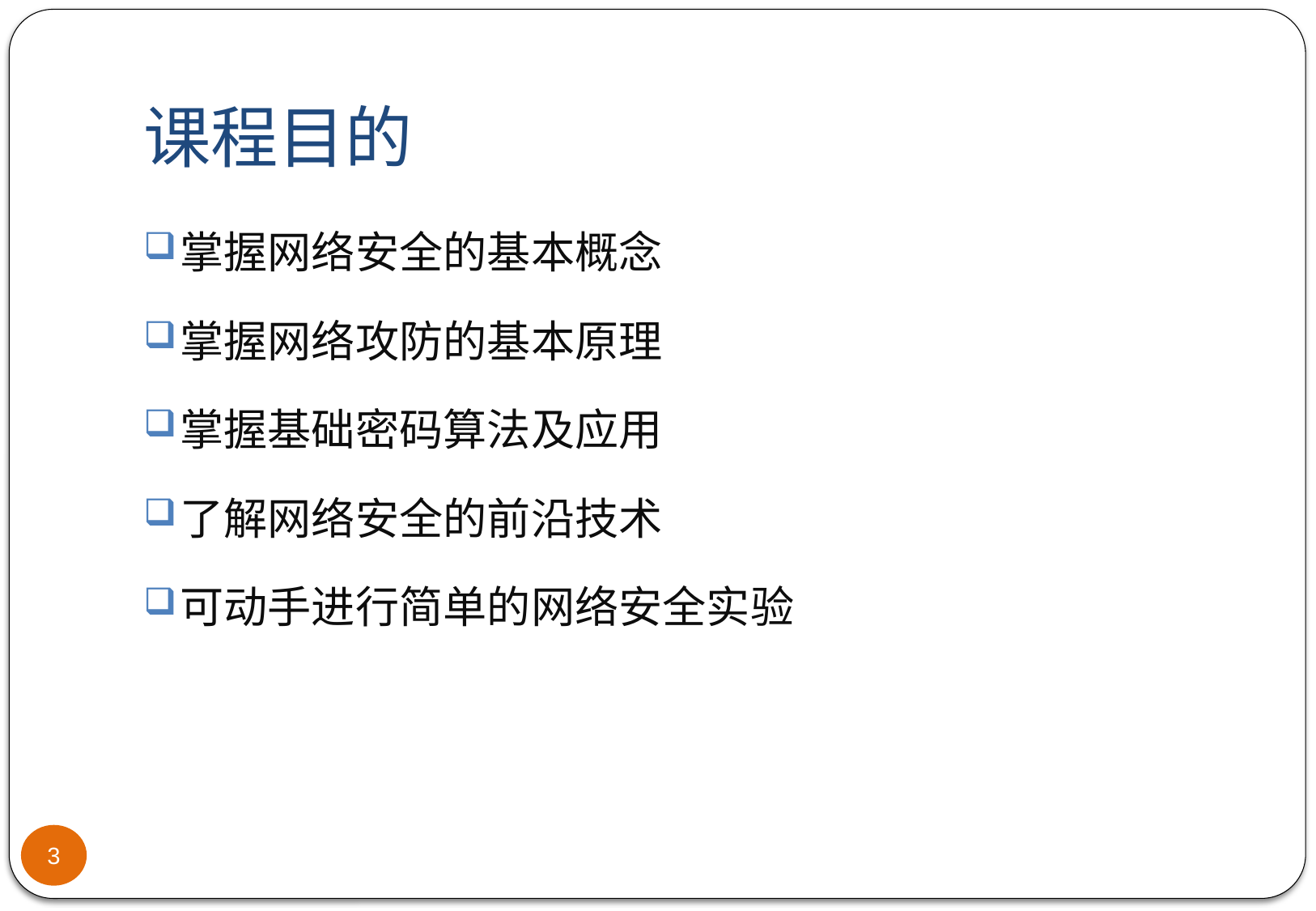

# 课程目的
掌握网络安全的基本概念
掌握网络攻防的基本原理
掌握基础密码算法及应用
了解网络安全的前沿技术
可动手进行简单的网络安全实验
3